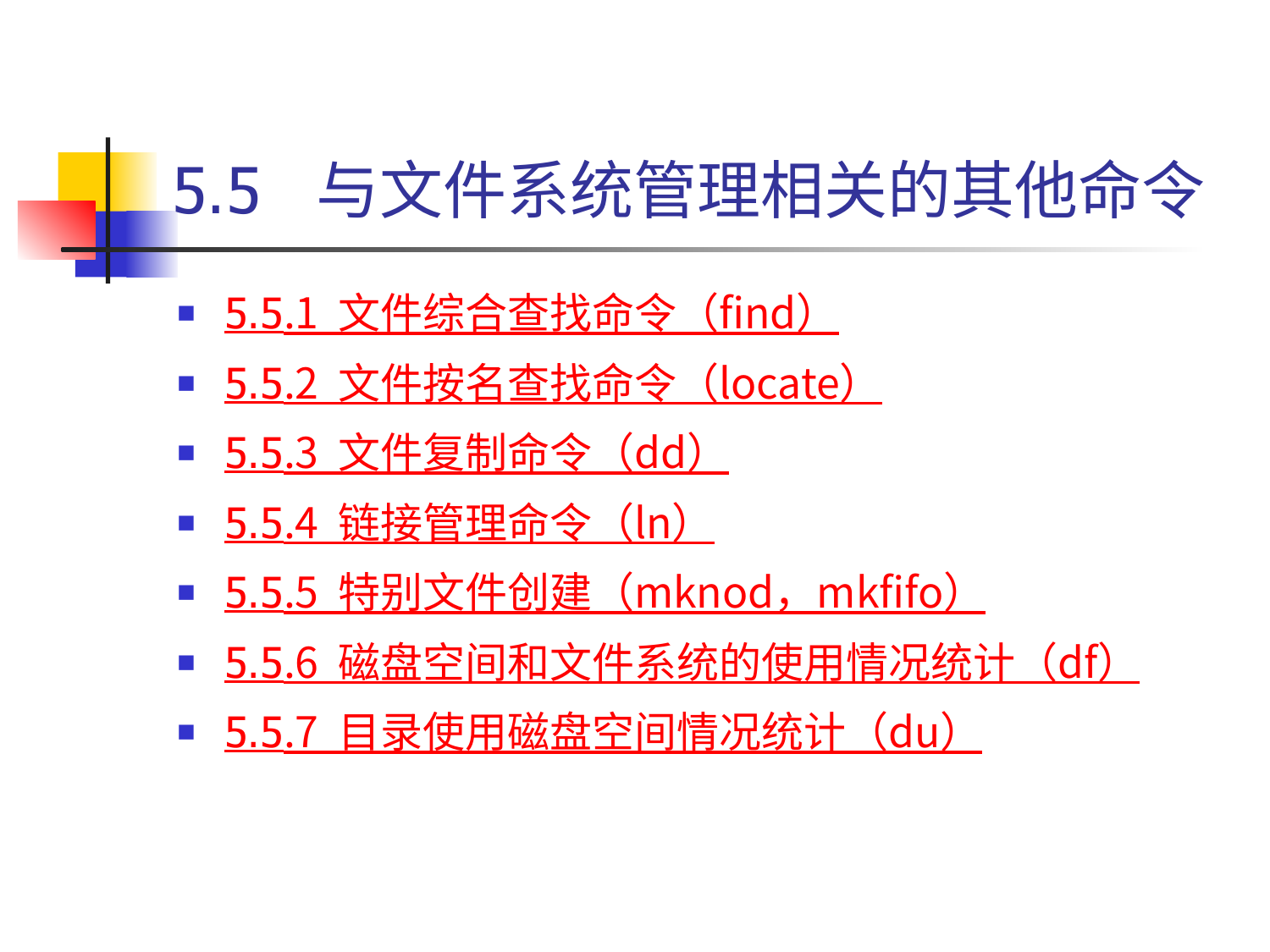

# 5.5  与文件系统管理相关的其他命令
5.5.1  文件综合查找命令（find）
5.5.2  文件按名查找命令（locate）
5.5.3  文件复制命令（dd）
5.5.4  链接管理命令（ln）
5.5.5  特别文件创建（mknod，mkfifo）
5.5.6  磁盘空间和文件系统的使用情况统计（df）
5.5.7  目录使用磁盘空间情况统计（du）